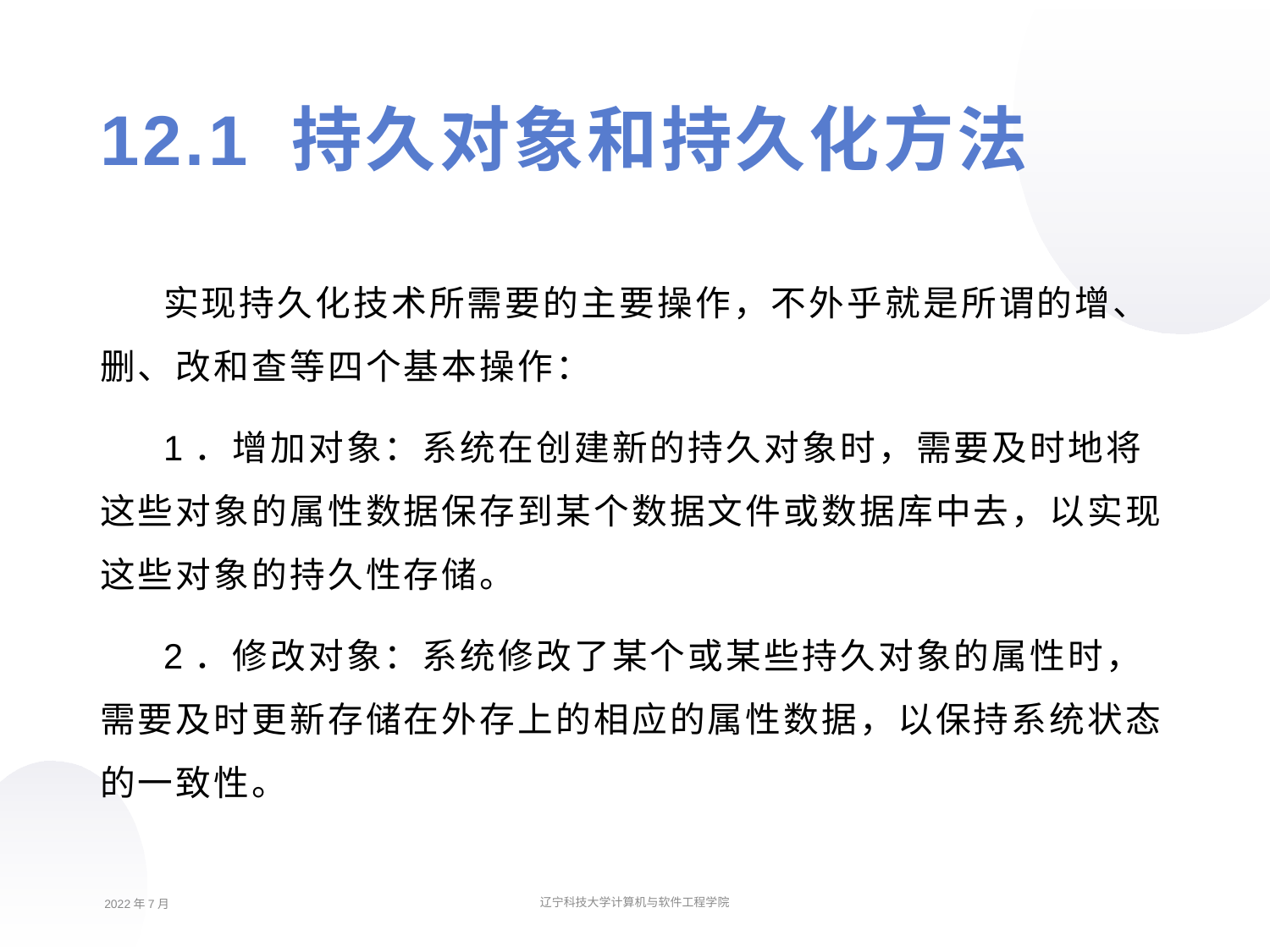

12.1 持久对象和持久化方法
实现持久化技术所需要的主要操作，不外乎就是所谓的增、删、改和查等四个基本操作：
1．增加对象：系统在创建新的持久对象时，需要及时地将这些对象的属性数据保存到某个数据文件或数据库中去，以实现这些对象的持久性存储。
2．修改对象：系统修改了某个或某些持久对象的属性时，需要及时更新存储在外存上的相应的属性数据，以保持系统状态的一致性。

2022年7月
辽宁科技大学计算机与软件工程学院
7